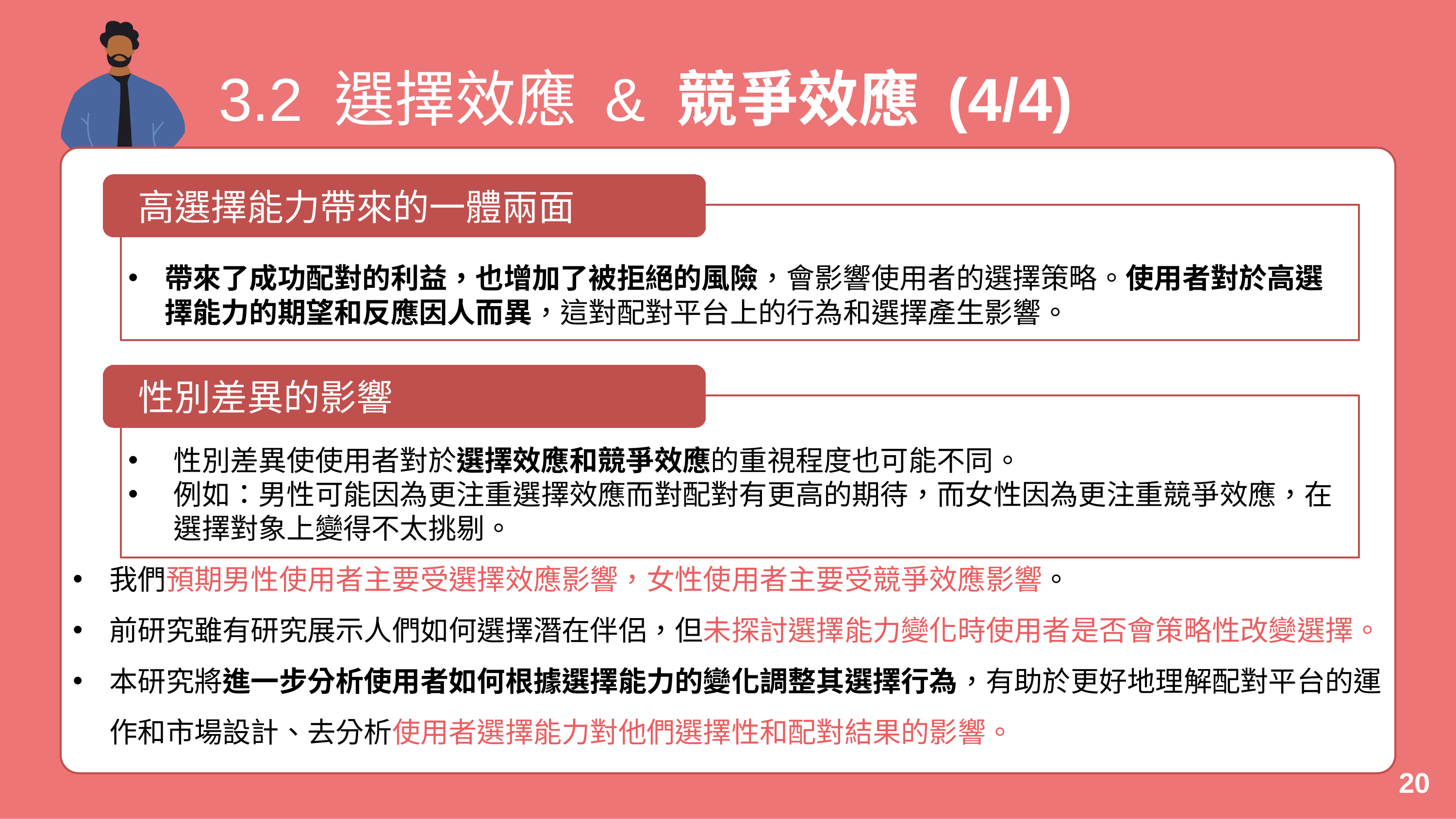

3.2 選擇效應 & 競爭效應 (4/4)

我們預期男性使用者主要受選擇效應影響，女性使用者主要受競爭效應影響。
前研究雖有研究展示人們如何選擇潛在伴侶，但未探討選擇能力變化時使用者是否會策略性改變選擇。
本研究將進一步分析使用者如何根據選擇能力的變化調整其選擇行為，有助於更好地理解配對平台的運作和市場設計、去分析使用者選擇能力對他們選擇性和配對結果的影響。
  高選擇能力帶來的一體兩面

帶來了成功配對的利益，也增加了被拒絕的風險，會影響使用者的選擇策略。使用者對於高選擇能力的期望和反應因人而異，這對配對平台上的行為和選擇產生影響。
  性別差異的影響

性別差異使使用者對於選擇效應和競爭效應的重視程度也可能不同。
例如：男性可能因為更注重選擇效應而對配對有更高的期待，而女性因為更注重競爭效應，在選擇對象上變得不太挑剔。
20